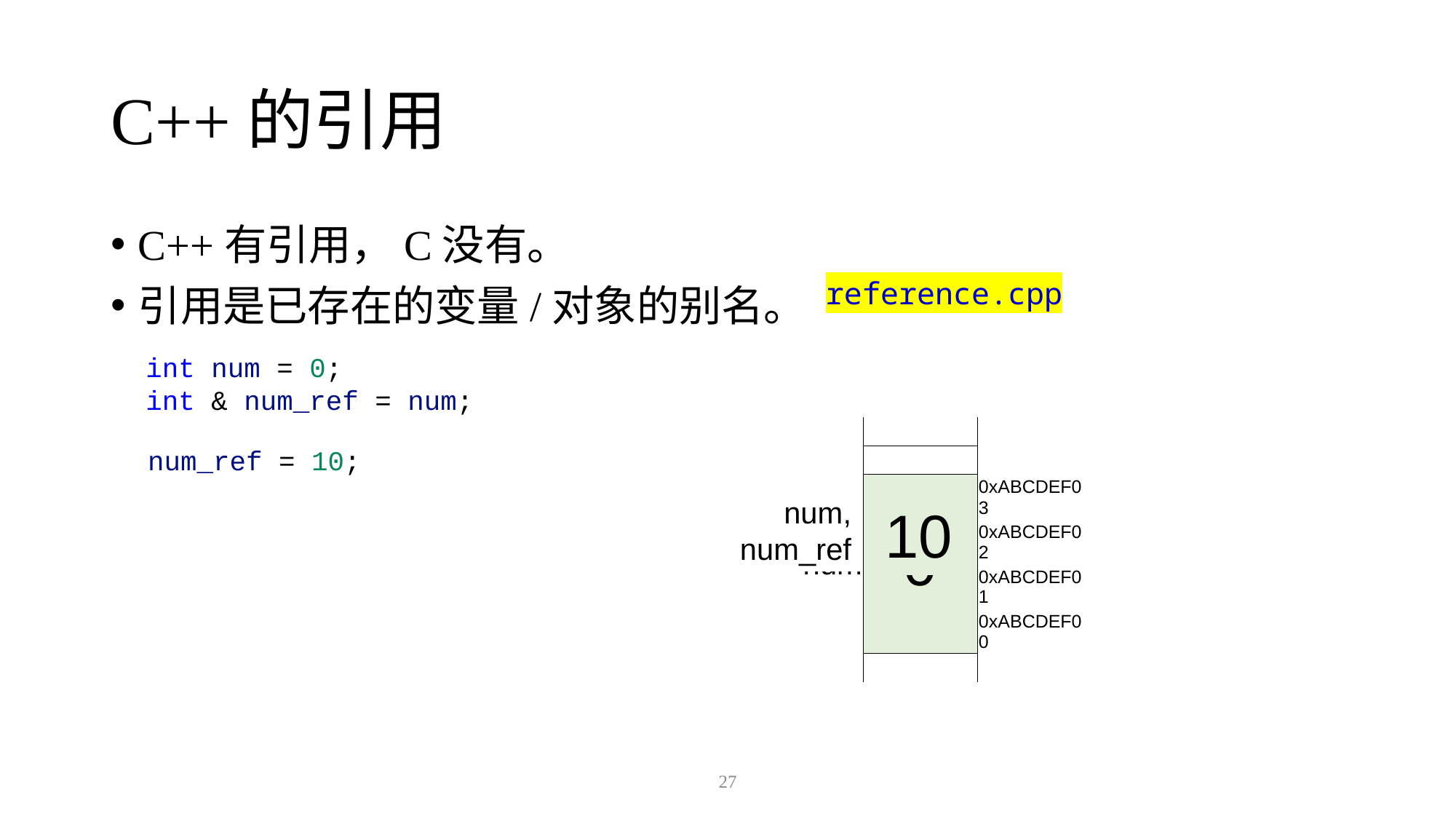

# C++的引用
C++有引用，C没有。
引用是已存在的变量/对象的别名。
reference.cpp
int num = 0;
int & num_ref = num;
|  |  |  |
| --- | --- | --- |
|  |  |  |
| num | 0 | 0xABCDEF03 |
|  |  | 0xABCDEF02 |
|  |  | 0xABCDEF01 |
|  |  | 0xABCDEF00 |
|  |  |  |
num_ref = 10;
num,
num_ref
10
27